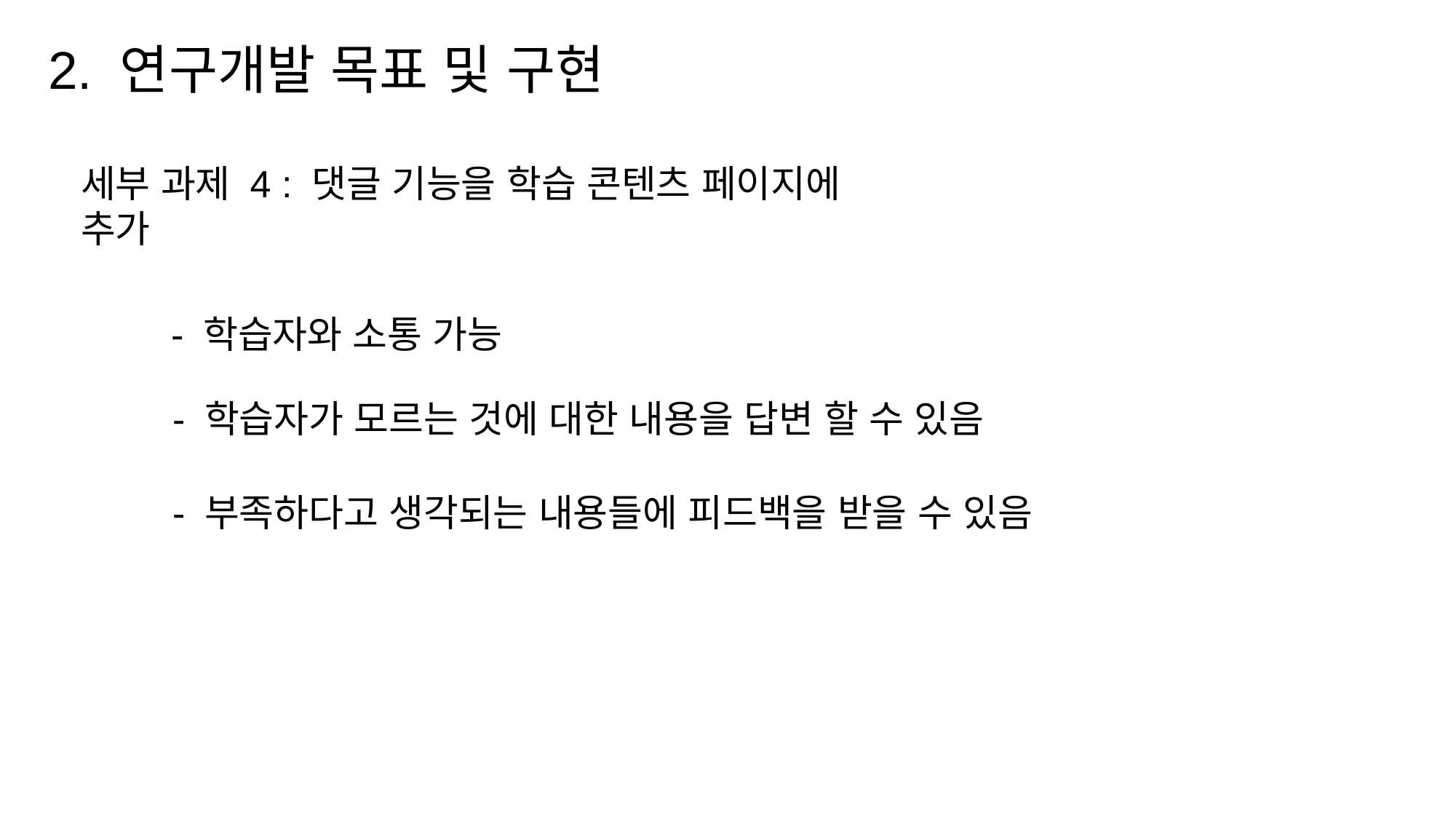

2. 연구개발 목표 및 구현
세부 과제 4 : 댓글 기능을 학습 콘텐츠 페이지에 추가

- 학습자와 소통 가능

- 학습자가 모르는 것에 대한 내용을 답변 할 수 있음
- 부족하다고 생각되는 내용들에 피드백을 받을 수 있음